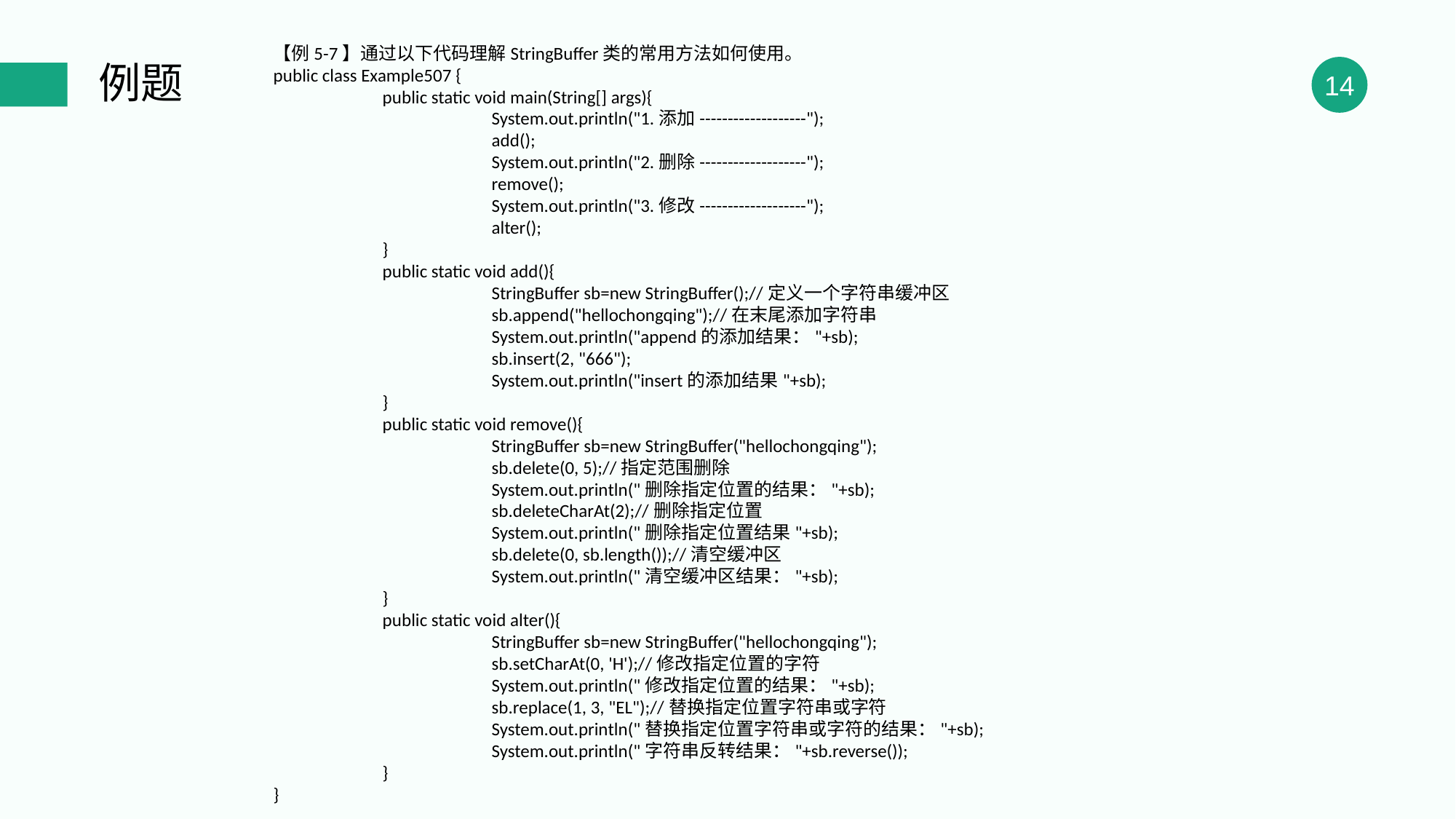

【例5-7】通过以下代码理解StringBuffer类的常用方法如何使用。
public class Example507 {
	public static void main(String[] args){
		System.out.println("1.添加-------------------");
		add();
		System.out.println("2.删除-------------------");
		remove();
		System.out.println("3.修改-------------------");
		alter();
	}
	public static void add(){
		StringBuffer sb=new StringBuffer();//定义一个字符串缓冲区
		sb.append("hellochongqing");//在末尾添加字符串
		System.out.println("append的添加结果："+sb);
		sb.insert(2, "666");
		System.out.println("insert的添加结果"+sb);
	}
	public static void remove(){
		StringBuffer sb=new StringBuffer("hellochongqing");
		sb.delete(0, 5);//指定范围删除
		System.out.println("删除指定位置的结果："+sb);
		sb.deleteCharAt(2);//删除指定位置
		System.out.println("删除指定位置结果"+sb);
		sb.delete(0, sb.length());//清空缓冲区
		System.out.println("清空缓冲区结果："+sb);
	}
	public static void alter(){
		StringBuffer sb=new StringBuffer("hellochongqing");
		sb.setCharAt(0, 'H');//修改指定位置的字符
		System.out.println("修改指定位置的结果："+sb);
		sb.replace(1, 3, "EL");//替换指定位置字符串或字符
		System.out.println("替换指定位置字符串或字符的结果："+sb);
		System.out.println("字符串反转结果："+sb.reverse());
	}
}
例题